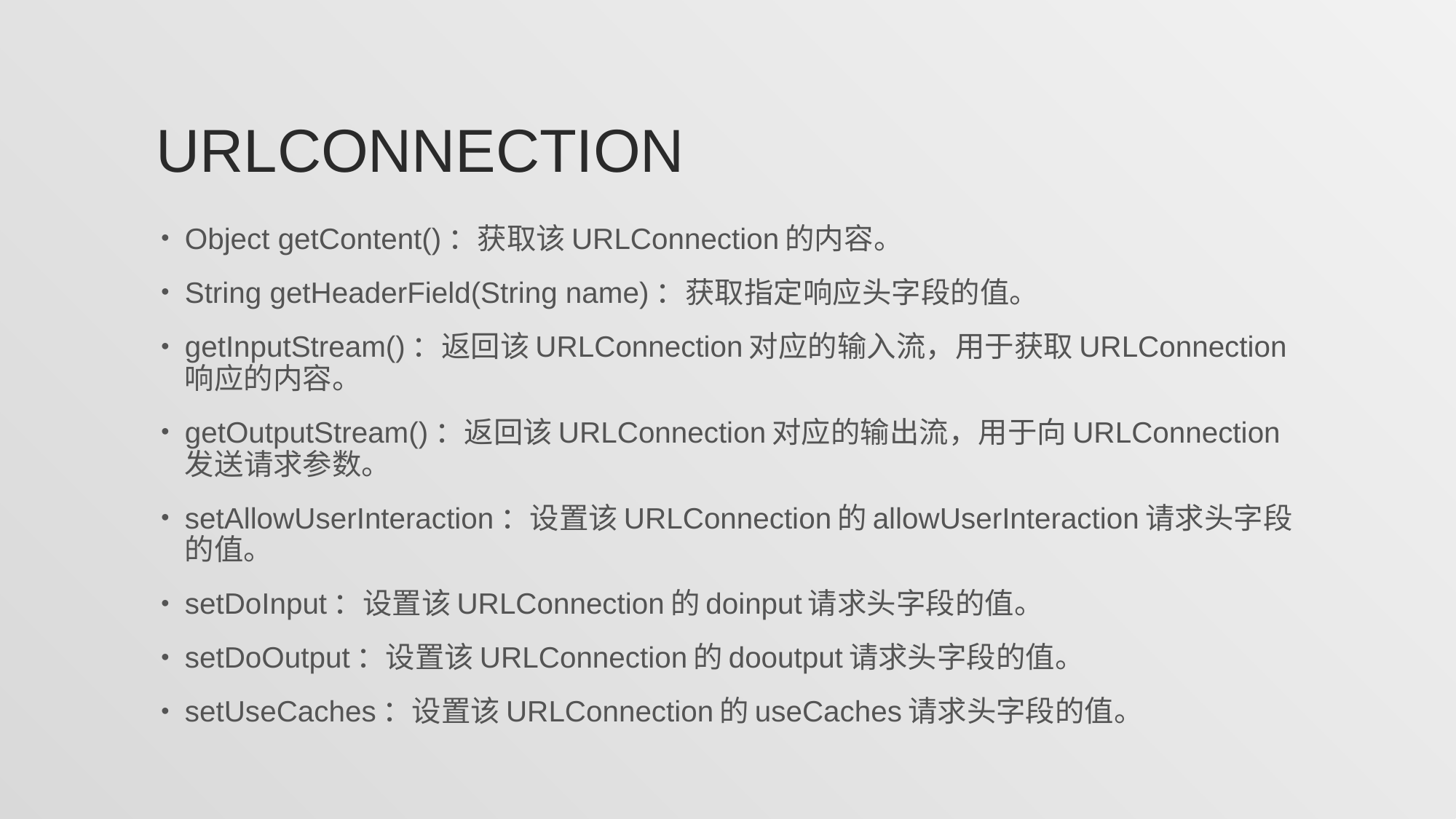

# URlconnecTION
Object getContent()：获取该URLConnection的内容。
String getHeaderField(String name)：获取指定响应头字段的值。
getInputStream()：返回该URLConnection对应的输入流，用于获取URLConnection响应的内容。
getOutputStream()：返回该URLConnection对应的输出流，用于向URLConnection发送请求参数。
setAllowUserInteraction：设置该URLConnection的allowUserInteraction请求头字段的值。
setDoInput：设置该URLConnection的doinput请求头字段的值。
setDoOutput：设置该URLConnection的dooutput请求头字段的值。
setUseCaches：设置该URLConnection的useCaches请求头字段的值。